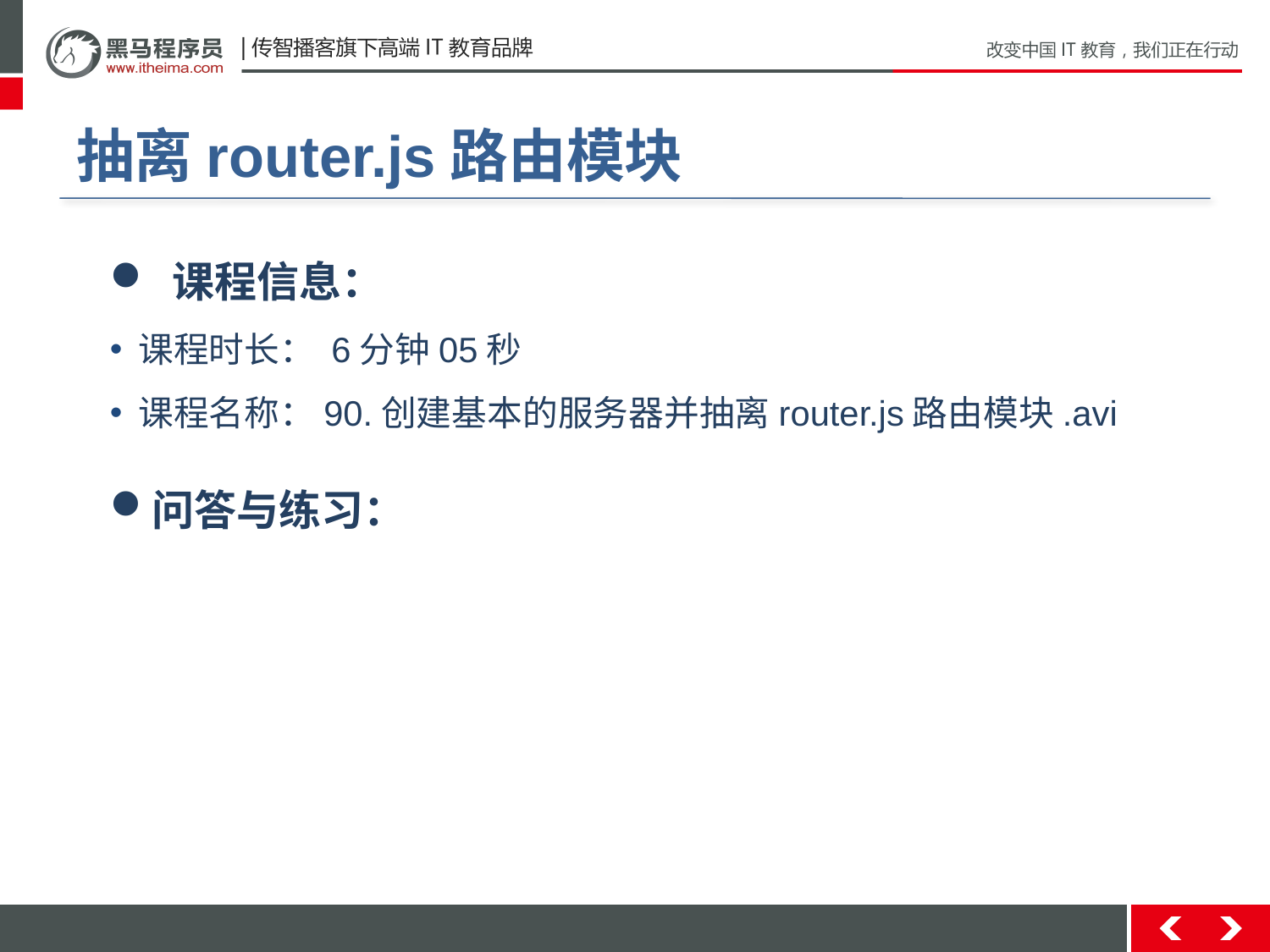

# 抽离router.js路由模块
 课程信息：
 课程时长： 6分钟05秒
 课程名称：90.创建基本的服务器并抽离router.js路由模块.avi
问答与练习：